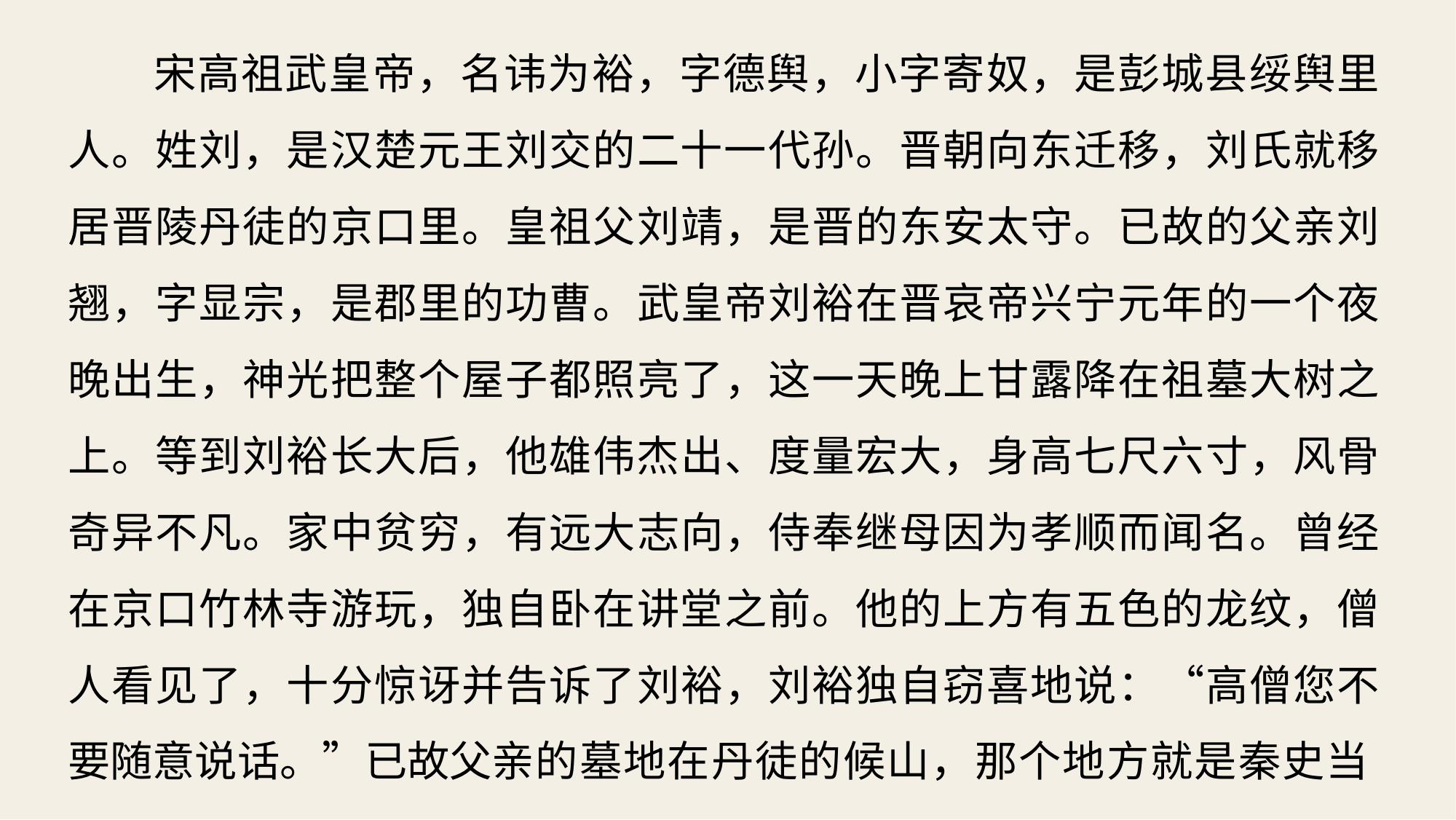

宋高祖武皇帝，名讳为裕，字德舆，小字寄奴，是彭城县绥舆里人。姓刘，是汉楚元王刘交的二十一代孙。晋朝向东迁移，刘氏就移居晋陵丹徒的京口里。皇祖父刘靖，是晋的东安太守。已故的父亲刘翘，字显宗，是郡里的功曹。武皇帝刘裕在晋哀帝兴宁元年的一个夜晚出生，神光把整个屋子都照亮了，这一天晚上甘露降在祖墓大树之上。等到刘裕长大后，他雄伟杰出、度量宏大，身高七尺六寸，风骨奇异不凡。家中贫穷，有远大志向，侍奉继母因为孝顺而闻名。曾经在京口竹林寺游玩，独自卧在讲堂之前。他的上方有五色的龙纹，僧人看见了，十分惊讶并告诉了刘裕，刘裕独自窃喜地说：“高僧您不要随意说话。”已故父亲的墓地在丹徒的候山，那个地方就是秦史当